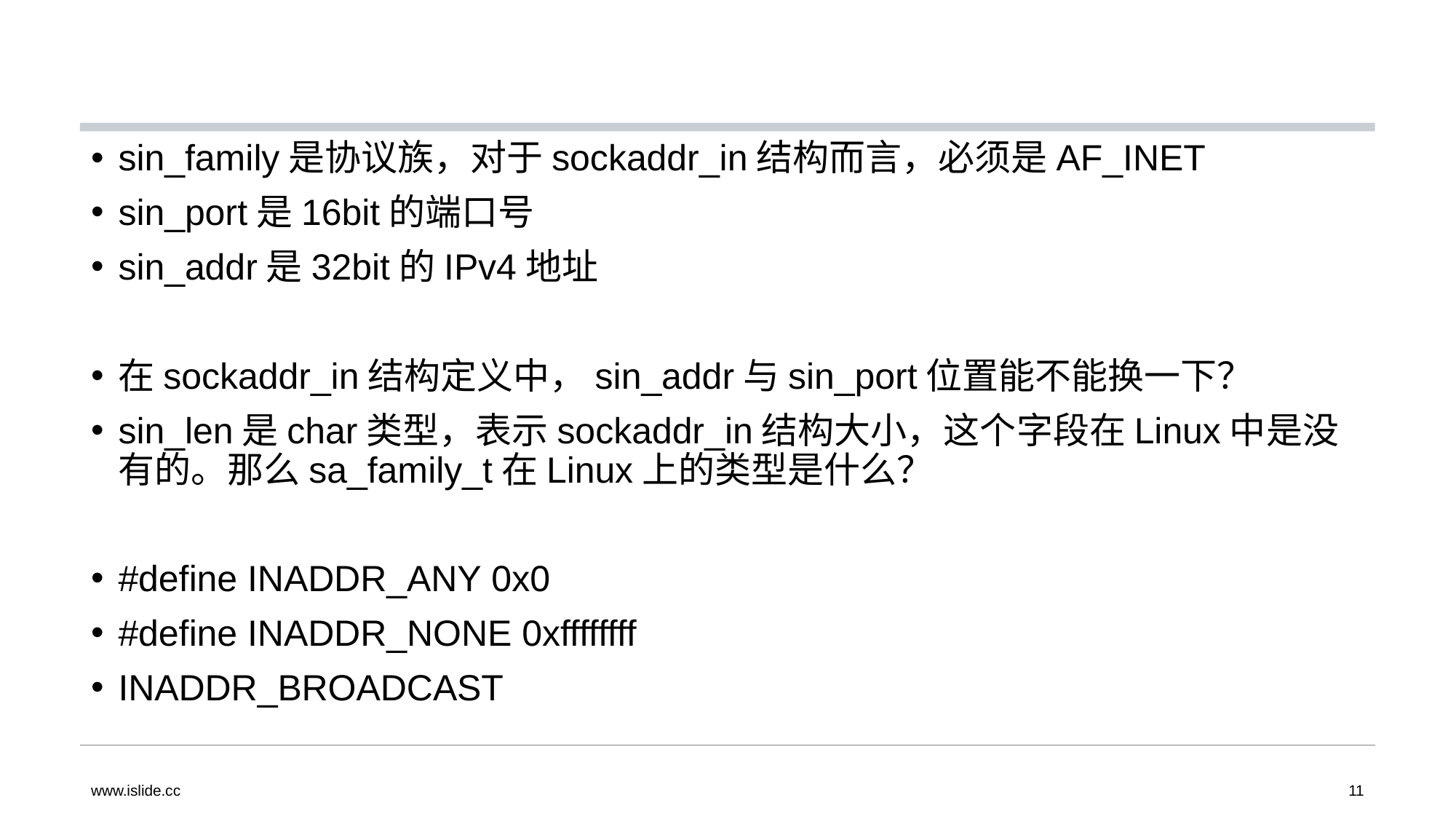

#
sin_family是协议族，对于sockaddr_in结构而言，必须是AF_INET
sin_port是16bit的端口号
sin_addr是32bit的IPv4地址

在sockaddr_in结构定义中，sin_addr与sin_port位置能不能换一下？
sin_len是char类型，表示sockaddr_in结构大小，这个字段在Linux中是没有的。那么sa_family_t在Linux上的类型是什么？

#define INADDR_ANY 0x0
#define INADDR_NONE 0xffffffff
INADDR_BROADCAST

www.islide.cc
11